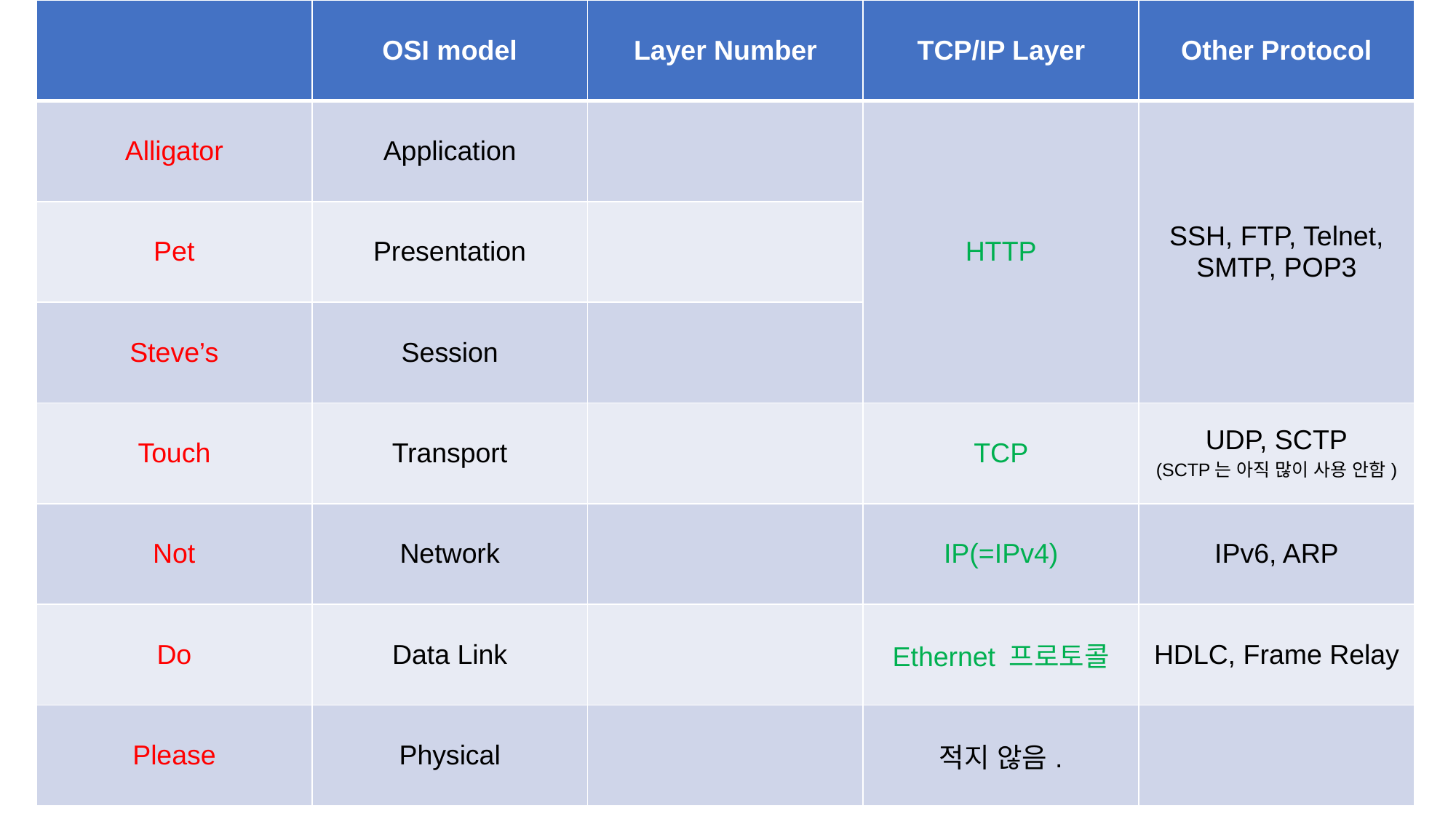

|  | OSI model | Layer Number | TCP/IP Layer | Other Protocol |
| --- | --- | --- | --- | --- |
| Alligator | Application |  | HTTP | SSH, FTP, Telnet, SMTP, POP3 |
| Pet | Presentation |  |  |  |
| Steve’s | Session |  |  |  |
| Touch | Transport |  | TCP | UDP, SCTP (SCTP는 아직 많이 사용 안함) |
| Not | Network |  | IP(=IPv4) | IPv6, ARP |
| Do | Data Link |  | Ethernet 프로토콜 | HDLC, Frame Relay |
| Please | Physical |  | 적지 않음. |  |